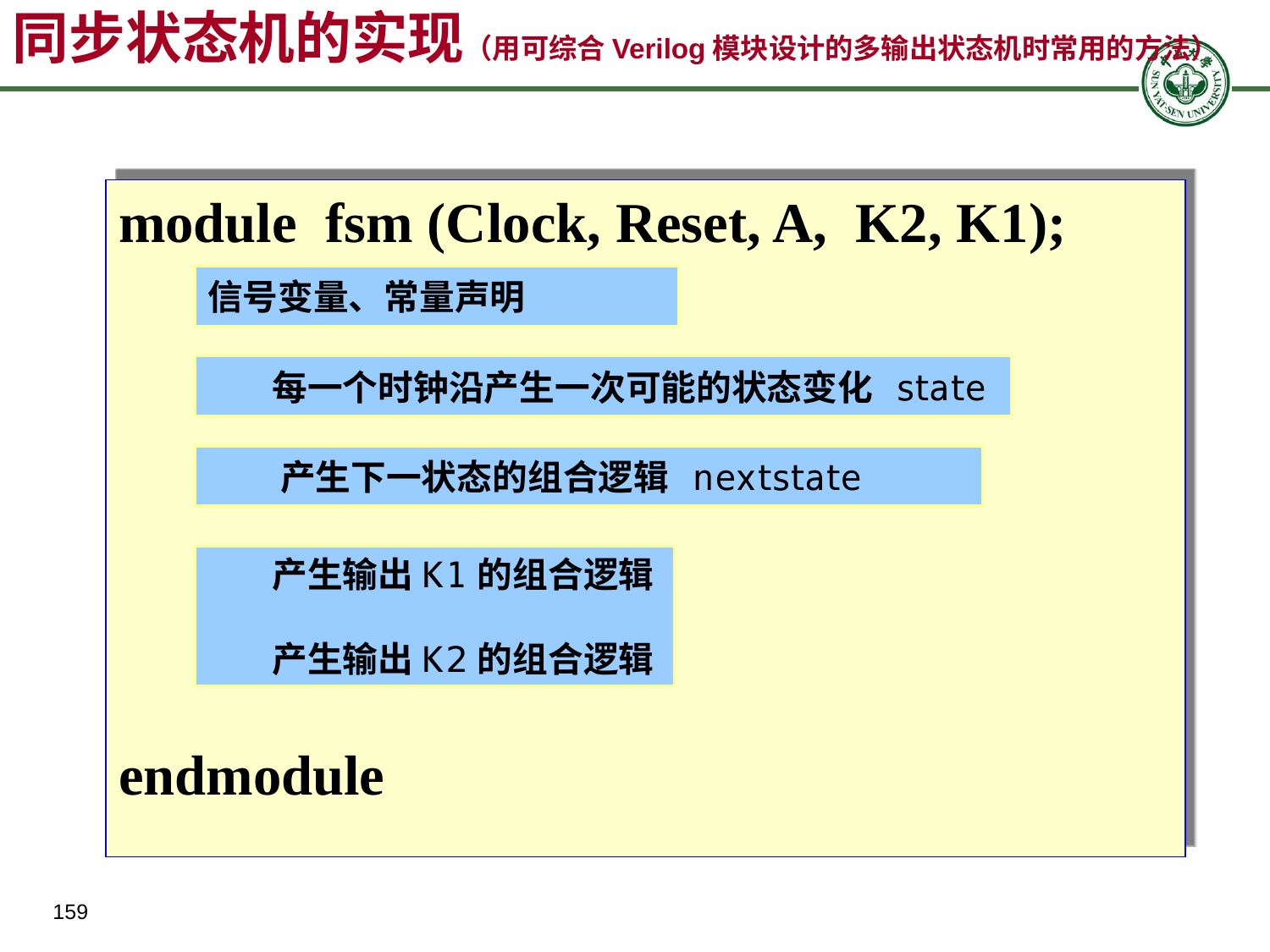

# 同步状态机的实现（用可综合Verilog模块设计的多输出状态机时常用的方法）
module  fsm (Clock, Reset, A,  K2, K1);

endmodule
信号变量、常量声明
       每一个时钟沿产生一次可能的状态变化  state
        产生下一状态的组合逻辑  nextstate
       产生输出K1的组合逻辑

       产生输出K2的组合逻辑